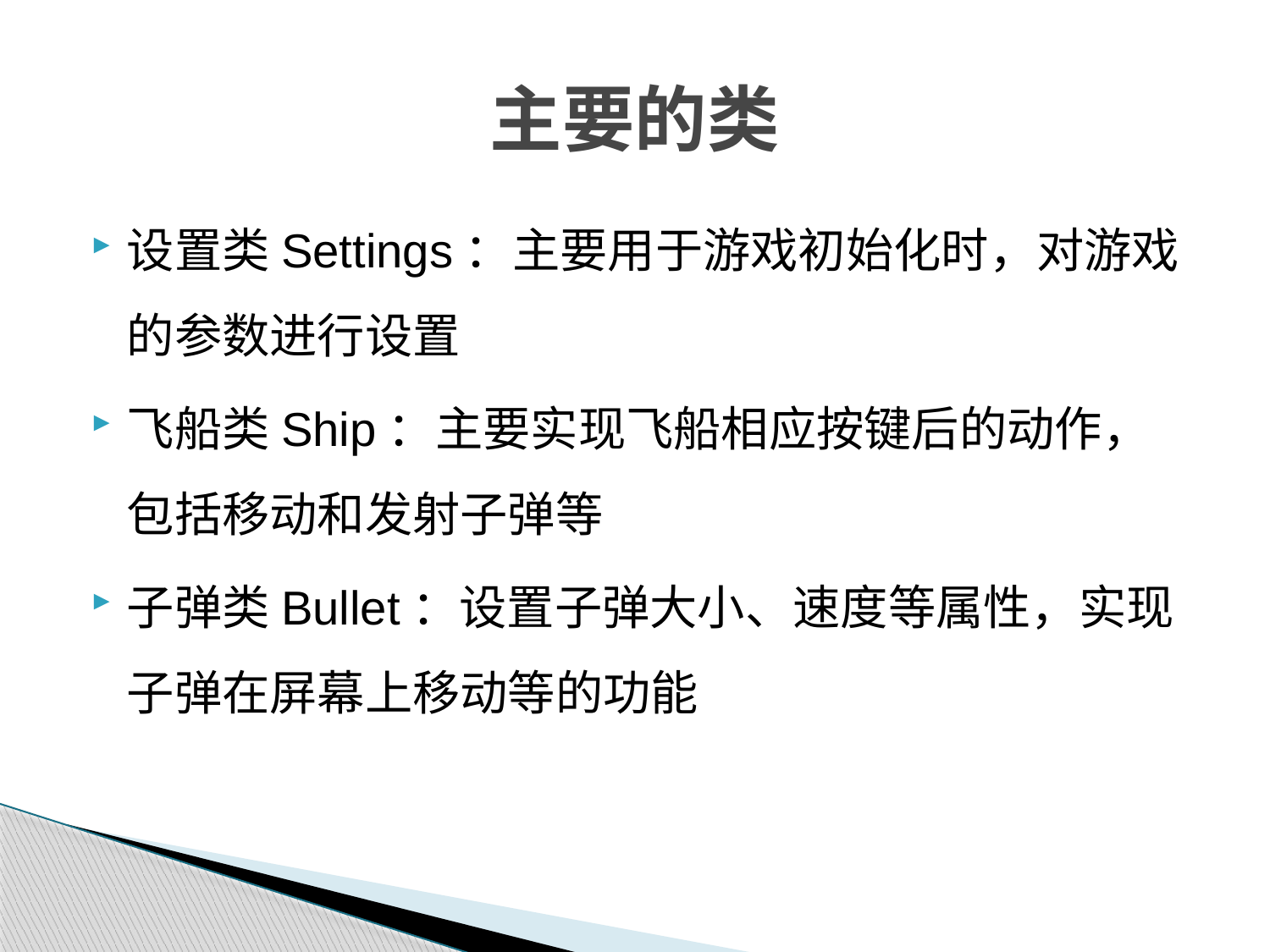

# 主要的类
设置类Settings：主要用于游戏初始化时，对游戏的参数进行设置
飞船类Ship：主要实现飞船相应按键后的动作，包括移动和发射子弹等
子弹类Bullet：设置子弹大小、速度等属性，实现子弹在屏幕上移动等的功能